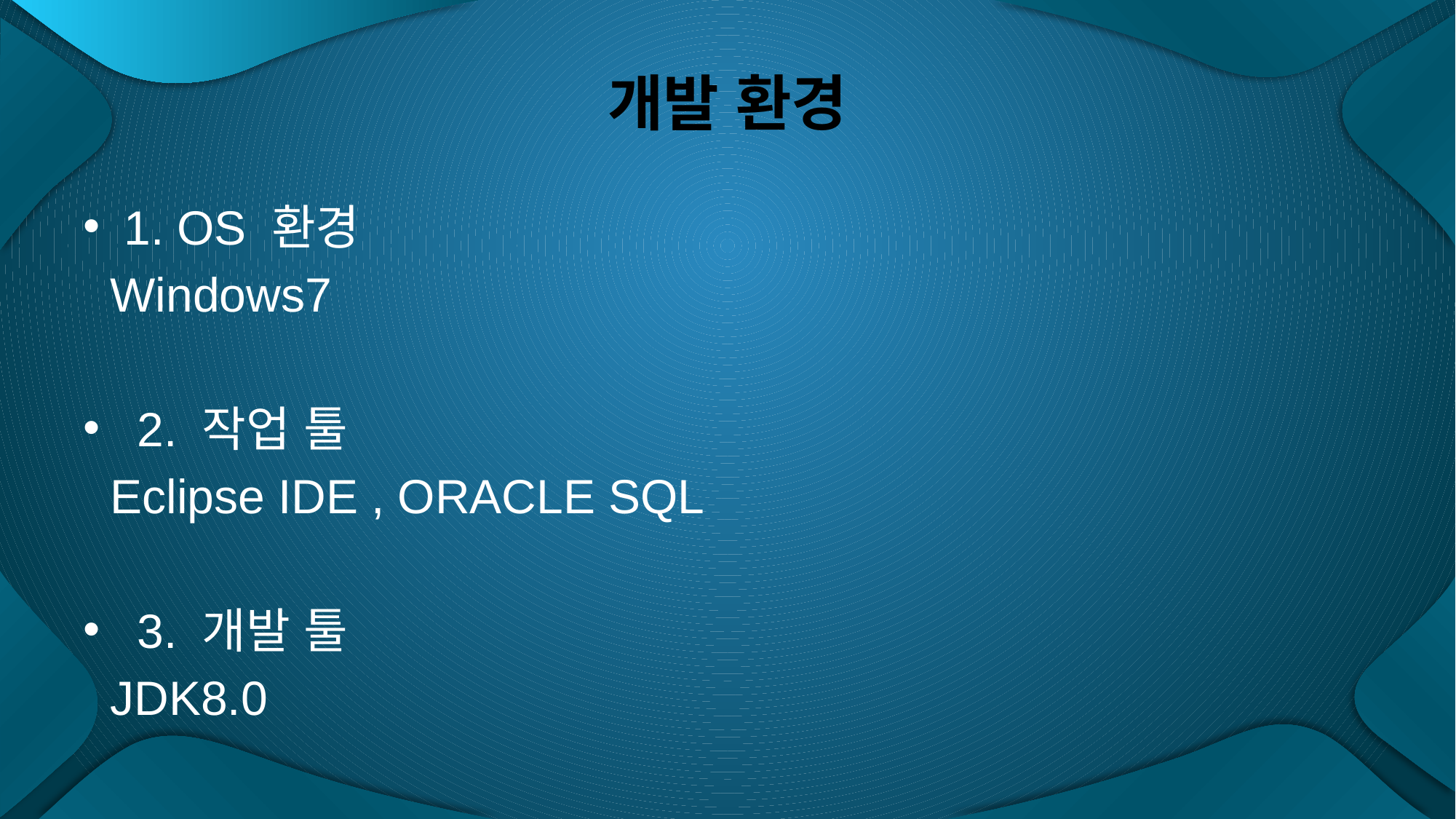

# 개발 환경
1. OS 환경
  Windows7

 2. 작업 툴
  Eclipse IDE , ORACLE SQL

 3. 개발 툴
  JDK8.0